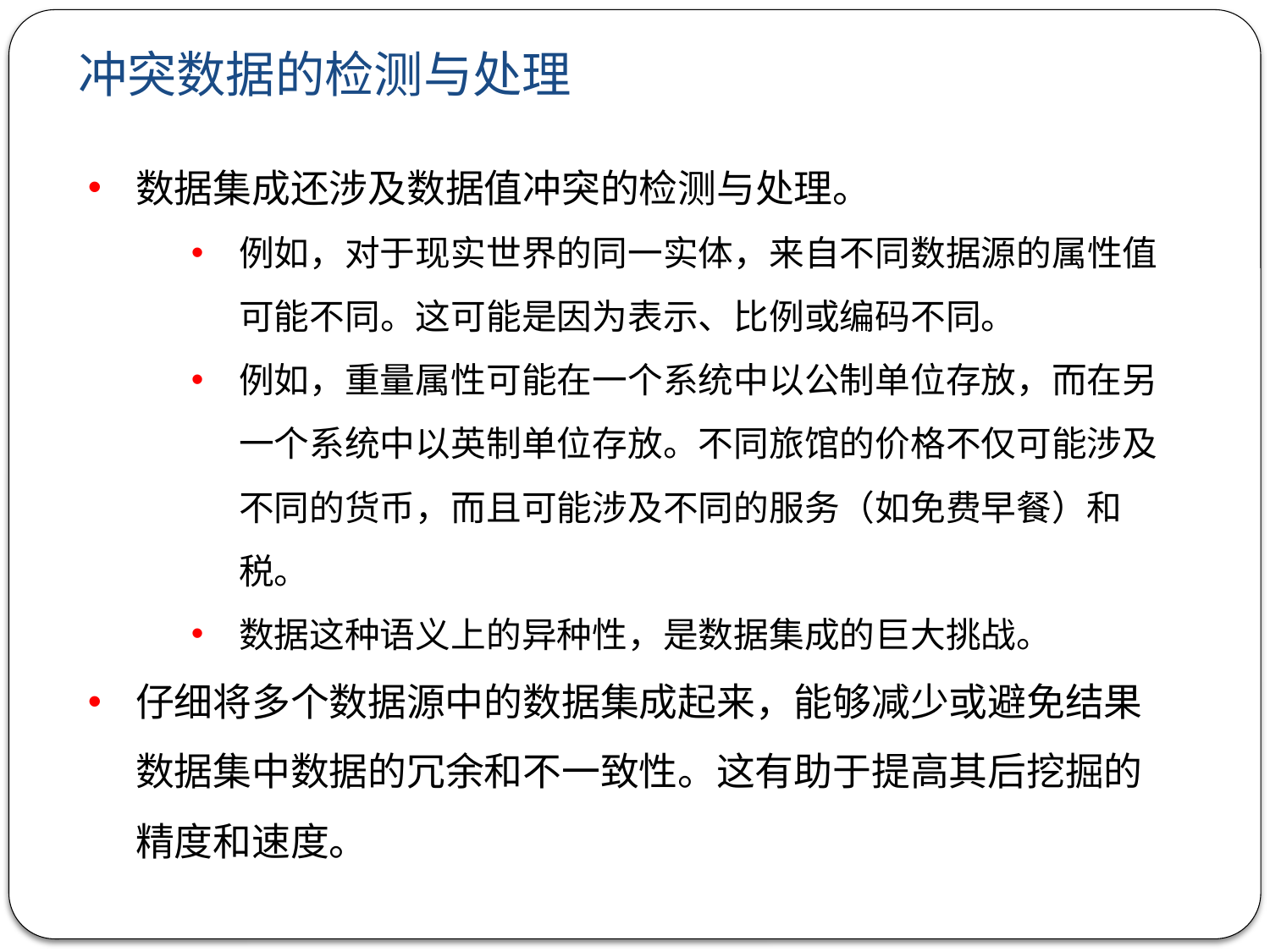

冲突数据的检测与处理
数据集成还涉及数据值冲突的检测与处理。
例如，对于现实世界的同一实体，来自不同数据源的属性值可能不同。这可能是因为表示、比例或编码不同。
例如，重量属性可能在一个系统中以公制单位存放，而在另一个系统中以英制单位存放。不同旅馆的价格不仅可能涉及不同的货币，而且可能涉及不同的服务（如免费早餐）和税。
数据这种语义上的异种性，是数据集成的巨大挑战。
仔细将多个数据源中的数据集成起来，能够减少或避免结果数据集中数据的冗余和不一致性。这有助于提高其后挖掘的精度和速度。